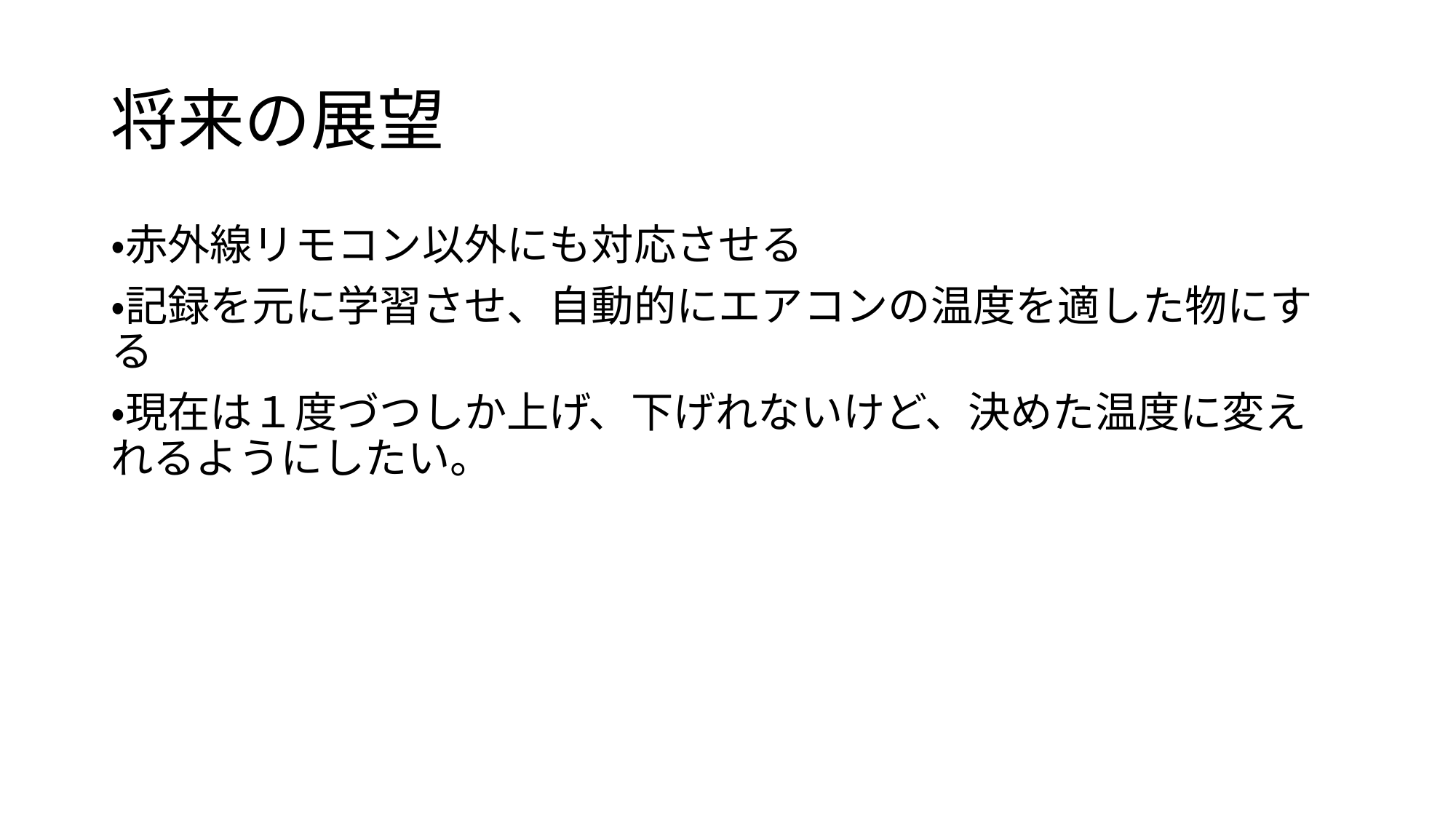

# 将来の展望
・赤外線リモコン以外にも対応させる
・記録を元に学習させ、自動的にエアコンの温度を適した物にする
・現在は１度づつしか上げ、下げれないけど、決めた温度に変えれるようにしたい。